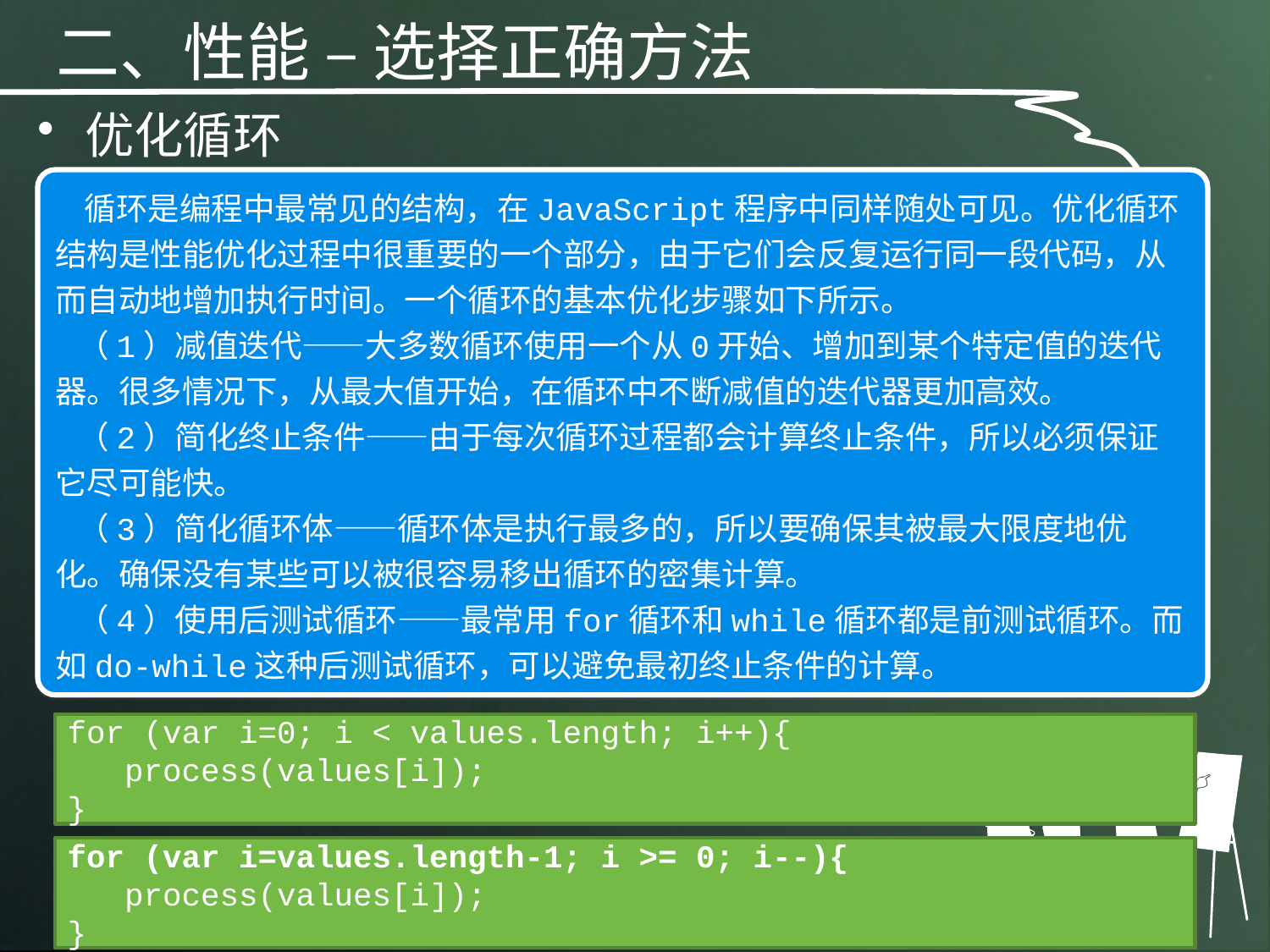

二、性能 – 选择正确方法

优化循环
   循环是编程中最常见的结构，在JavaScript程序中同样随处可见。优化循环结构是性能优化过程中很重要的一个部分，由于它们会反复运行同一段代码，从而自动地增加执行时间。一个循环的基本优化步骤如下所示。
  （1）减值迭代——大多数循环使用一个从0开始、增加到某个特定值的迭代器。很多情况下，从最大值开始，在循环中不断减值的迭代器更加高效。
  （2）简化终止条件——由于每次循环过程都会计算终止条件，所以必须保证它尽可能快。
  （3）简化循环体——循环体是执行最多的，所以要确保其被最大限度地优化。确保没有某些可以被很容易移出循环的密集计算。
  （4）使用后测试循环——最常用for循环和while循环都是前测试循环。而如do-while这种后测试循环，可以避免最初终止条件的计算。
for (var i=0; i < values.length; i++){
   process(values[i]);
}
for (var i=values.length-1; i >= 0; i--){
   process(values[i]);
}